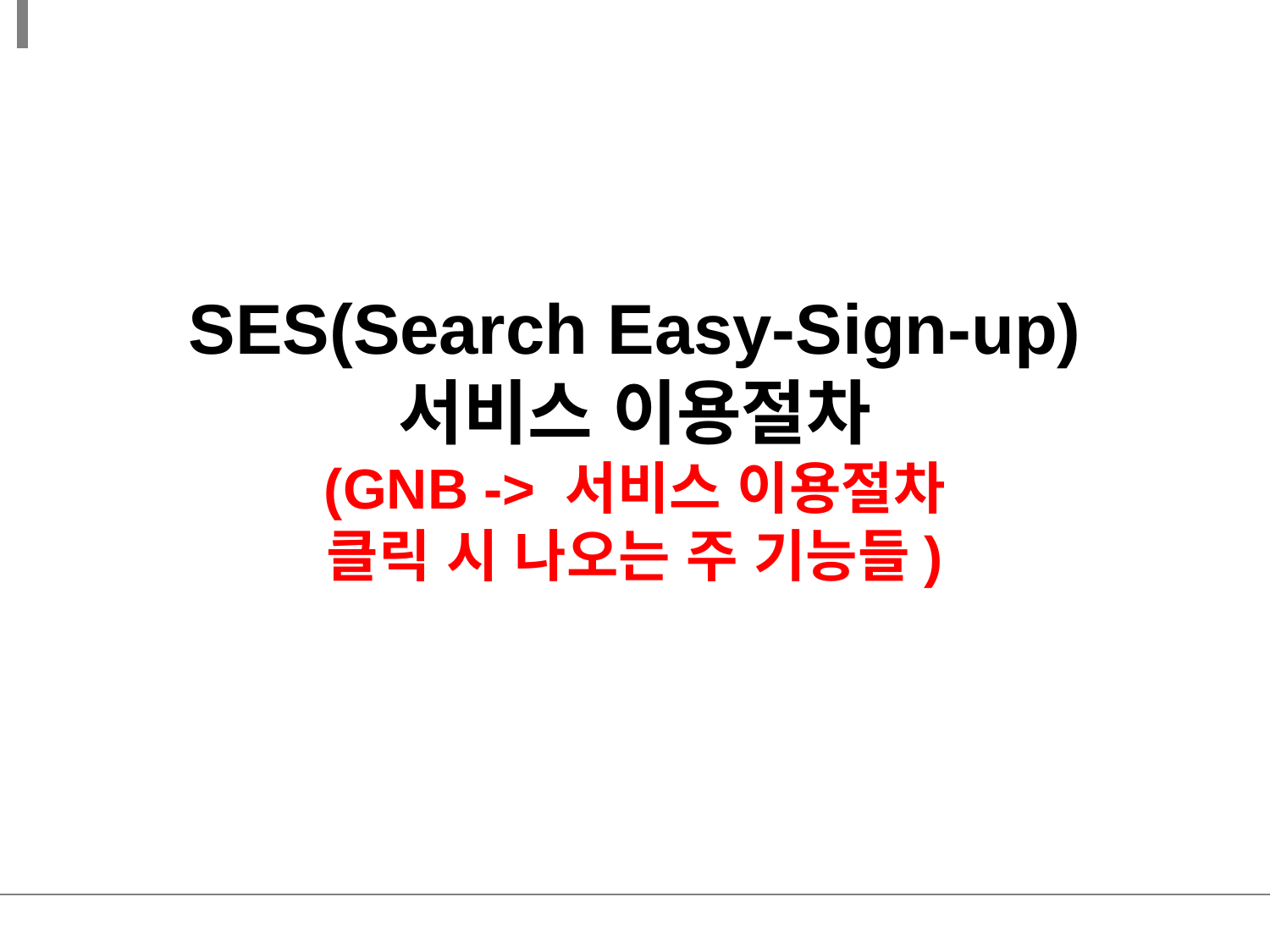

SES(Search Easy-Sign-up)
서비스 이용절차
(GNB -> 서비스 이용절차
클릭 시 나오는 주 기능들)